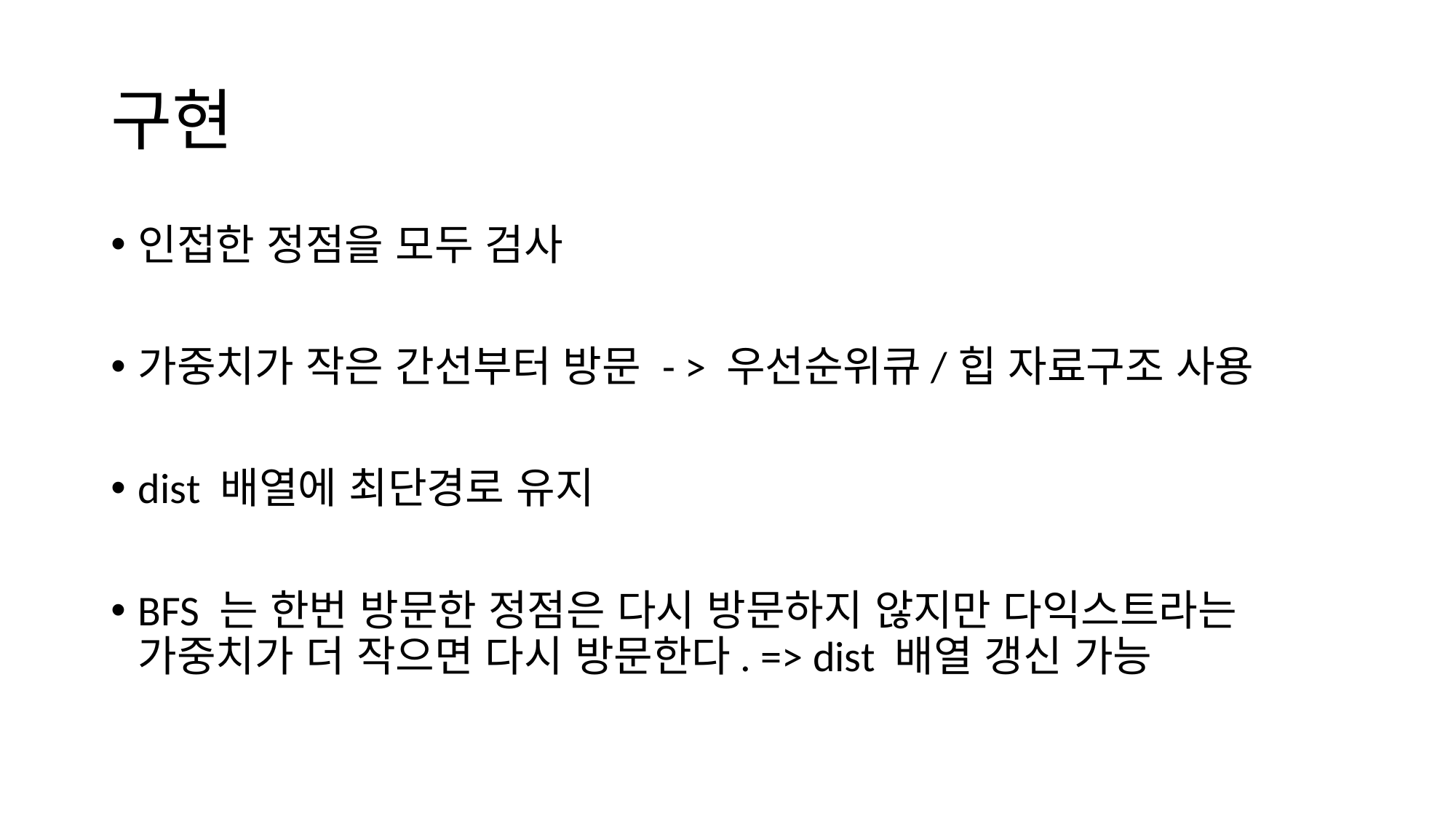

# 구현
인접한 정점을 모두 검사

가중치가 작은 간선부터 방문 - > 우선순위큐/힙 자료구조 사용

dist 배열에 최단경로 유지

BFS 는 한번 방문한 정점은 다시 방문하지 않지만 다익스트라는 가중치가 더 작으면 다시 방문한다. => dist 배열 갱신 가능